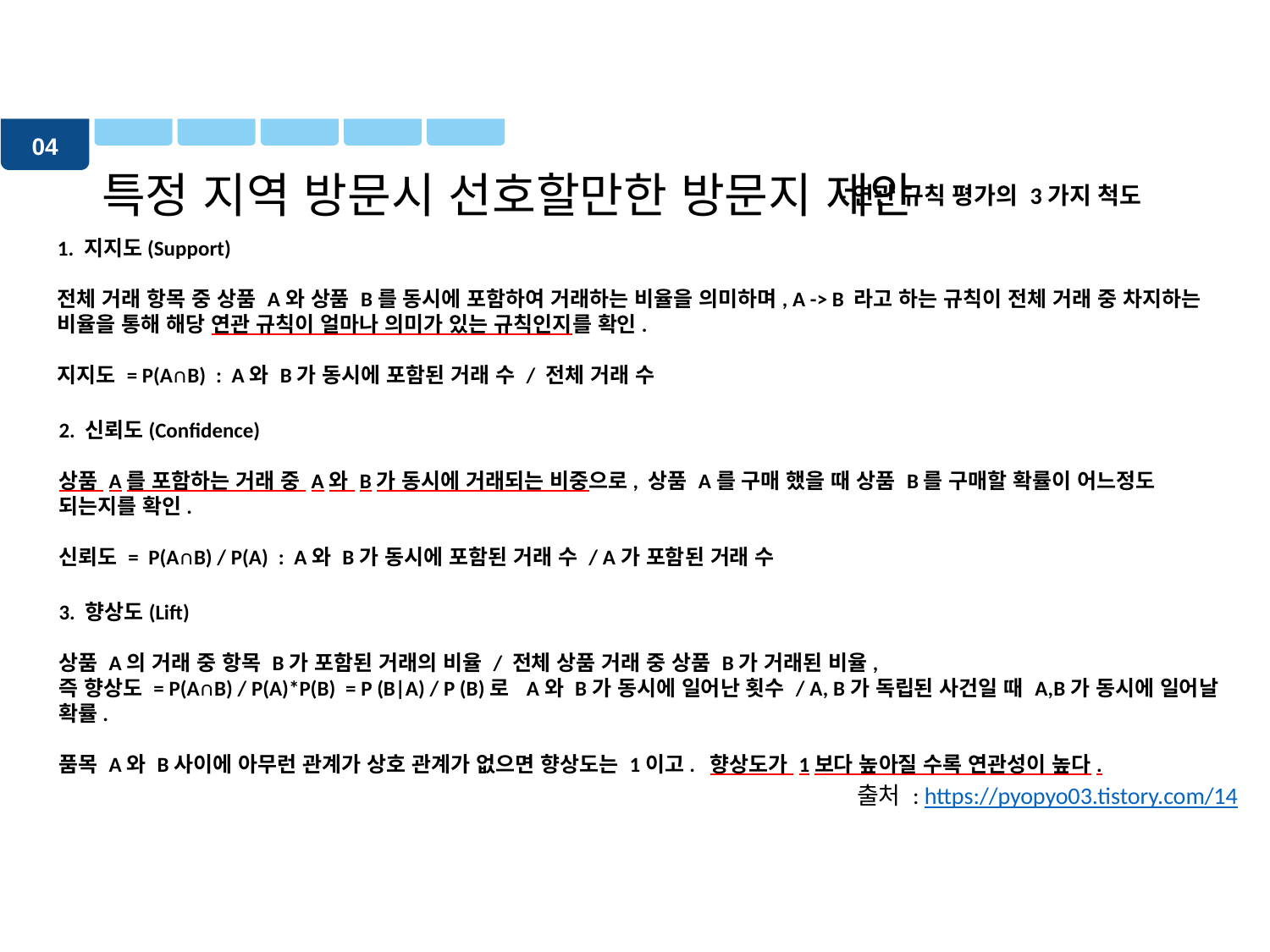

04

특정 지역 방문시 선호할만한 방문지 제안

-연관 규칙 평가의 3가지 척도
1. 지지도(Support)
전체 거래 항목 중 상품 A와 상품 B를 동시에 포함하여 거래하는 비율을 의미하며, A -> B 라고 하는 규칙이 전체 거래 중 차지하는 비율을 통해 해당 연관 규칙이 얼마나 의미가 있는 규칙인지를 확인.
지지도 = P(A∩B)  :  A와 B가 동시에 포함된 거래 수 / 전체 거래 수
2. 신뢰도(Confidence)
상품 A를 포함하는 거래 중 A와 B가 동시에 거래되는 비중으로, 상품 A를 구매 했을 때 상품 B를 구매할 확률이 어느정도 되는지를 확인.
신뢰도 =  P(A∩B) / P(A)  :  A와 B가 동시에 포함된 거래 수 / A가 포함된 거래 수
3. 향상도(Lift)
상품 A의 거래 중 항목 B가 포함된 거래의 비율 / 전체 상품 거래 중 상품 B가 거래된 비율,
즉 향상도 = P(A∩B) / P(A)*P(B)  = P (B|A) / P (B)로  A와 B가 동시에 일어난 횟수 / A, B가 독립된 사건일 때 A,B가 동시에 일어날 확률.

품목 A와 B사이에 아무런 관계가 상호 관계가 없으면 향상도는 1이고.  향상도가 1보다 높아질 수록 연관성이 높다.
출처 : https://pyopyo03.tistory.com/14